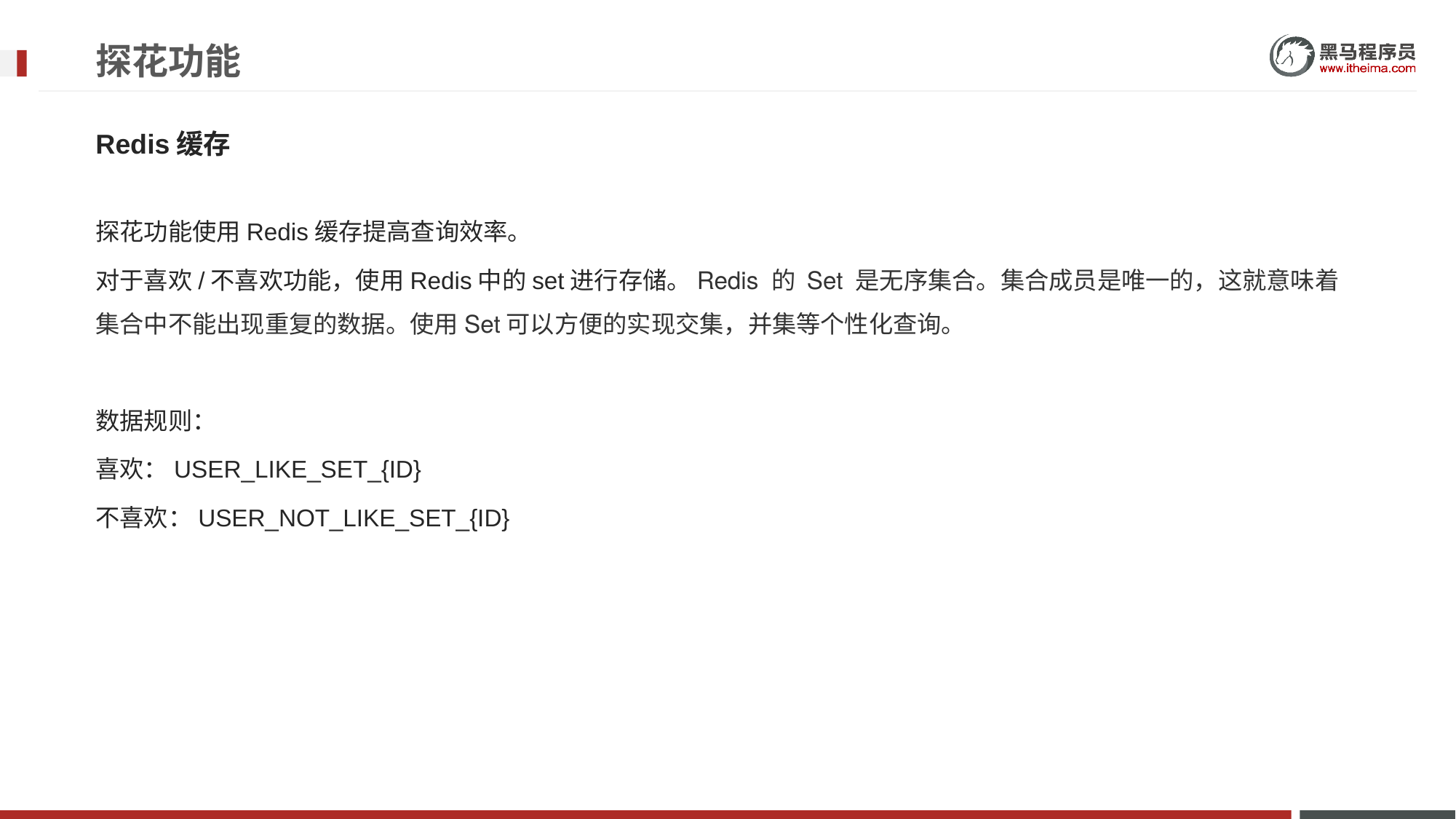

# 探花功能
Redis缓存
探花功能使用Redis缓存提高查询效率。
对于喜欢/不喜欢功能，使用Redis中的set进行存储。Redis 的 Set 是无序集合。集合成员是唯一的，这就意味着集合中不能出现重复的数据。使用Set可以方便的实现交集，并集等个性化查询。

数据规则：
喜欢：USER_LIKE_SET_{ID}
不喜欢：USER_NOT_LIKE_SET_{ID}